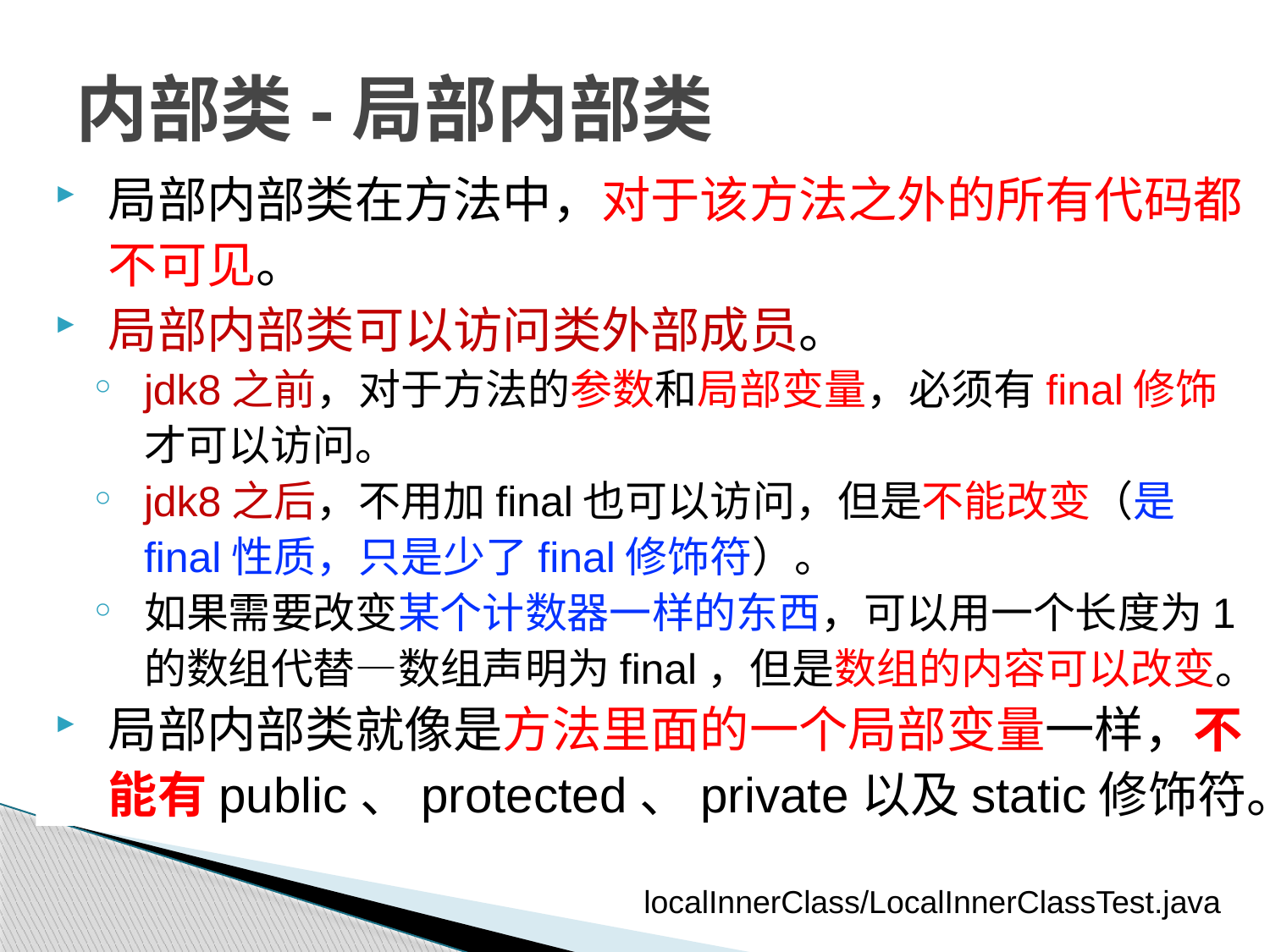

# 内部类-局部内部类
局部内部类在方法中，对于该方法之外的所有代码都不可见。
局部内部类可以访问类外部成员。
jdk8之前，对于方法的参数和局部变量，必须有final修饰才可以访问。
jdk8之后，不用加final也可以访问，但是不能改变（是final性质，只是少了final修饰符）。
如果需要改变某个计数器一样的东西，可以用一个长度为1的数组代替—数组声明为final，但是数组的内容可以改变。
局部内部类就像是方法里面的一个局部变量一样，不能有public、protected、private以及static修饰符。
localInnerClass/LocalInnerClassTest.java